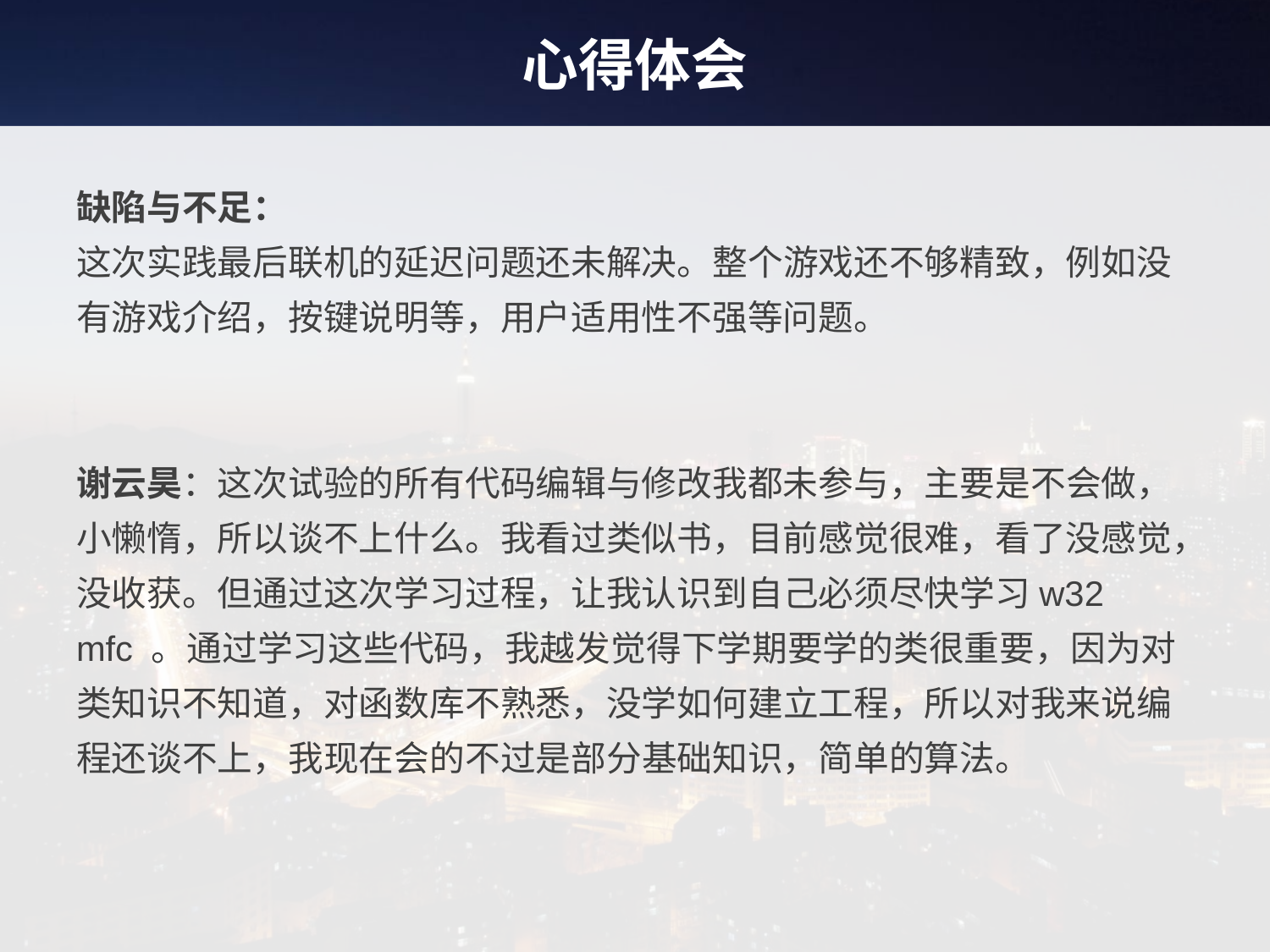

# 心得体会
缺陷与不足：
这次实践最后联机的延迟问题还未解决。整个游戏还不够精致，例如没有游戏介绍，按键说明等，用户适用性不强等问题。

谢云昊：这次试验的所有代码编辑与修改我都未参与，主要是不会做，小懒惰，所以谈不上什么。我看过类似书，目前感觉很难，看了没感觉，没收获。但通过这次学习过程，让我认识到自己必须尽快学习w32 mfc 。通过学习这些代码，我越发觉得下学期要学的类很重要，因为对类知识不知道，对函数库不熟悉，没学如何建立工程，所以对我来说编程还谈不上，我现在会的不过是部分基础知识，简单的算法。